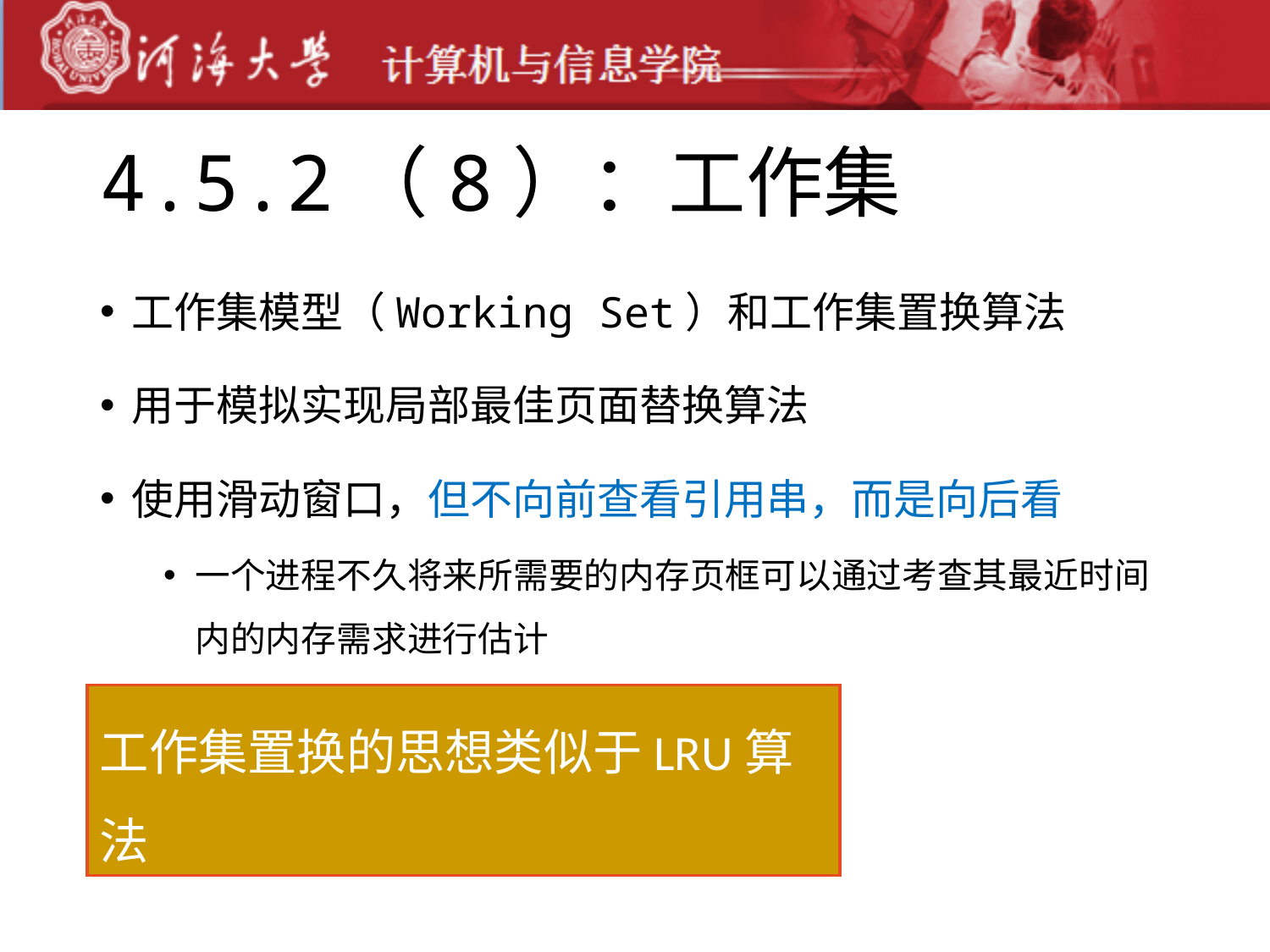

# 4.5.2（8）：工作集
工作集模型（Working Set）和工作集置换算法
用于模拟实现局部最佳页面替换算法
使用滑动窗口，但不向前查看引用串，而是向后看
一个进程不久将来所需要的内存页框可以通过考查其最近时间内的内存需求进行估计
工作集置换的思想类似于LRU算法